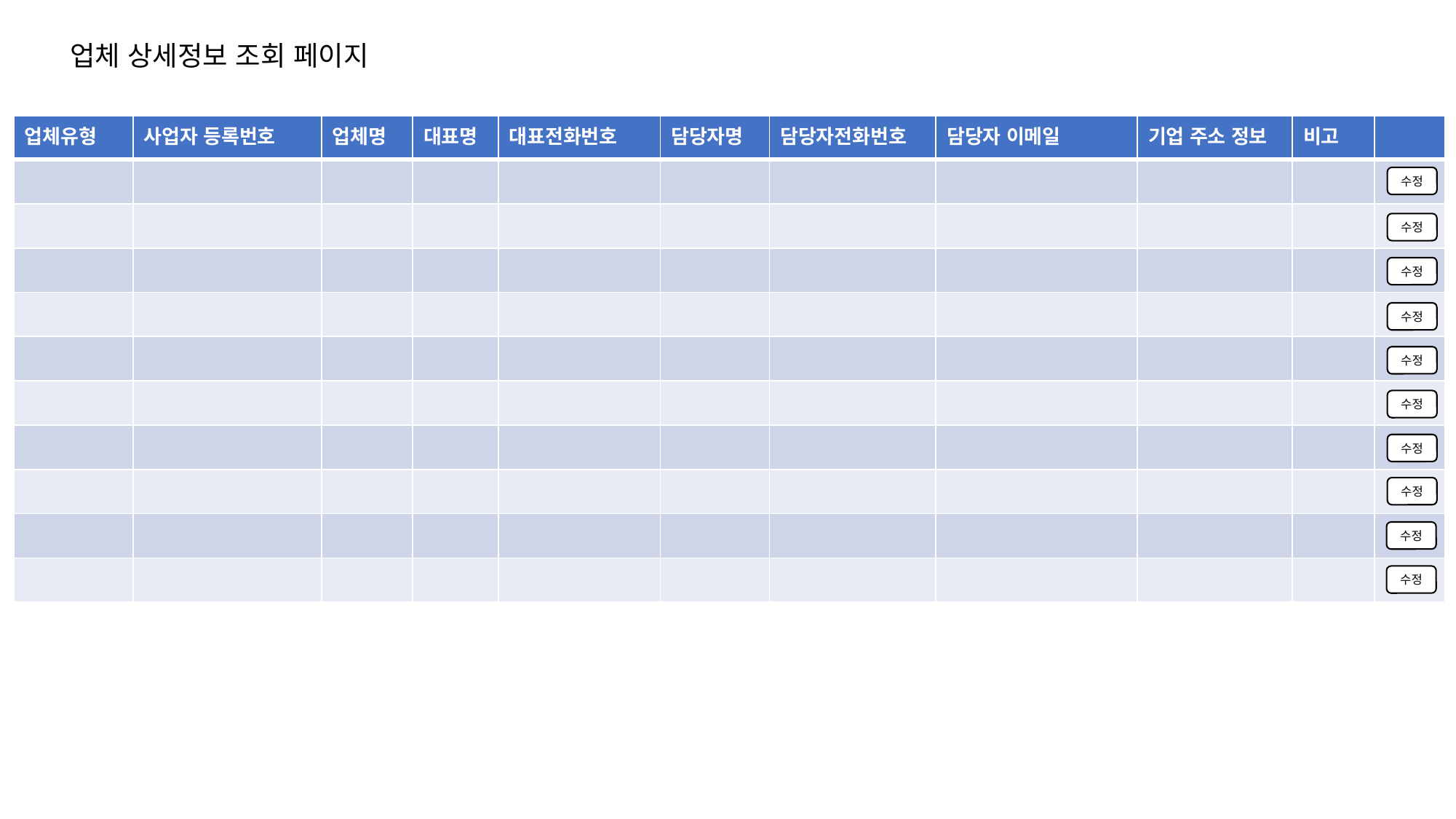

업체 상세정보 조회 페이지
| 업체유형 | 사업자 등록번호 | 업체명 | 대표명 | 대표전화번호 | 담당자명 | 담당자전화번호 | 담당자 이메일 | 기업 주소 정보 | 비고 |  |
| --- | --- | --- | --- | --- | --- | --- | --- | --- | --- | --- |
|  |  |  |  |  |  |  |  |  |  |  |
|  |  |  |  |  |  |  |  |  |  |  |
|  |  |  |  |  |  |  |  |  |  |  |
|  |  |  |  |  |  |  |  |  |  |  |
|  |  |  |  |  |  |  |  |  |  |  |
|  |  |  |  |  |  |  |  |  |  |  |
|  |  |  |  |  |  |  |  |  |  |  |
|  |  |  |  |  |  |  |  |  |  |  |
|  |  |  |  |  |  |  |  |  |  |  |
|  |  |  |  |  |  |  |  |  |  |  |
수정
수정
수정
수정
수정
수정
수정
수정
수정
수정